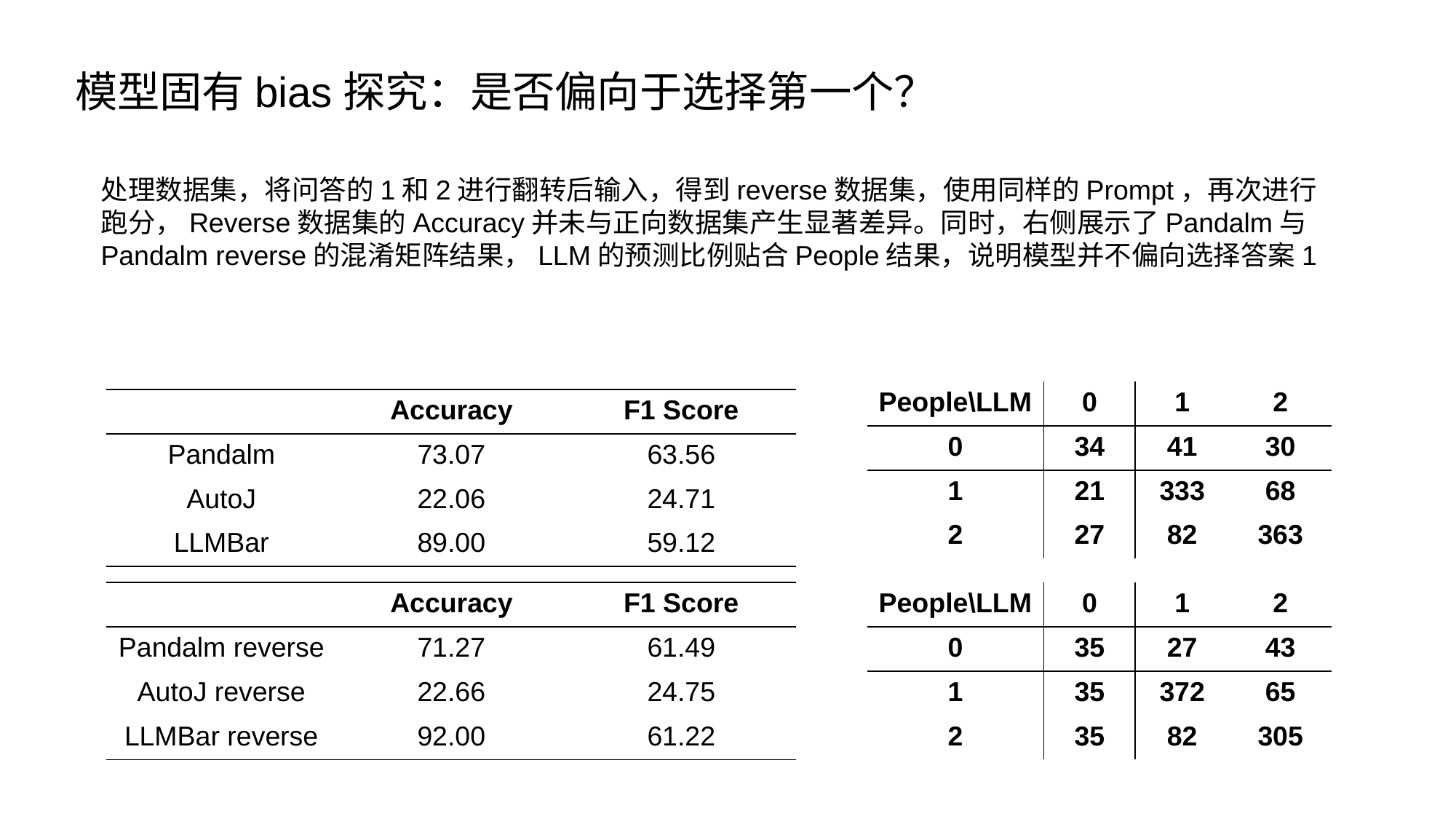

模型固有bias探究：是否偏向于选择第一个？
处理数据集，将问答的1和2进行翻转后输入，得到reverse数据集，使用同样的Prompt，再次进行跑分，Reverse数据集的Accuracy并未与正向数据集产生显著差异。同时，右侧展示了Pandalm与Pandalm reverse的混淆矩阵结果，LLM的预测比例贴合People结果，说明模型并不偏向选择答案1
| People\LLM | 0 | 1 | 2 |
| --- | --- | --- | --- |
| 0 | 34 | 41 | 30 |
| 1 | 21 | 333 | 68 |
| 2 | 27 | 82 | 363 |
|  | Accuracy | F1 Score |
| --- | --- | --- |
| Pandalm | 73.07 | 63.56 |
| AutoJ | 22.06 | 24.71 |
| LLMBar | 89.00 | 59.12 |
|  | Accuracy | F1 Score |
| --- | --- | --- |
| Pandalm reverse | 71.27 | 61.49 |
| AutoJ reverse | 22.66 | 24.75 |
| LLMBar reverse | 92.00 | 61.22 |
| People\LLM | 0 | 1 | 2 |
| --- | --- | --- | --- |
| 0 | 35 | 27 | 43 |
| 1 | 35 | 372 | 65 |
| 2 | 35 | 82 | 305 |